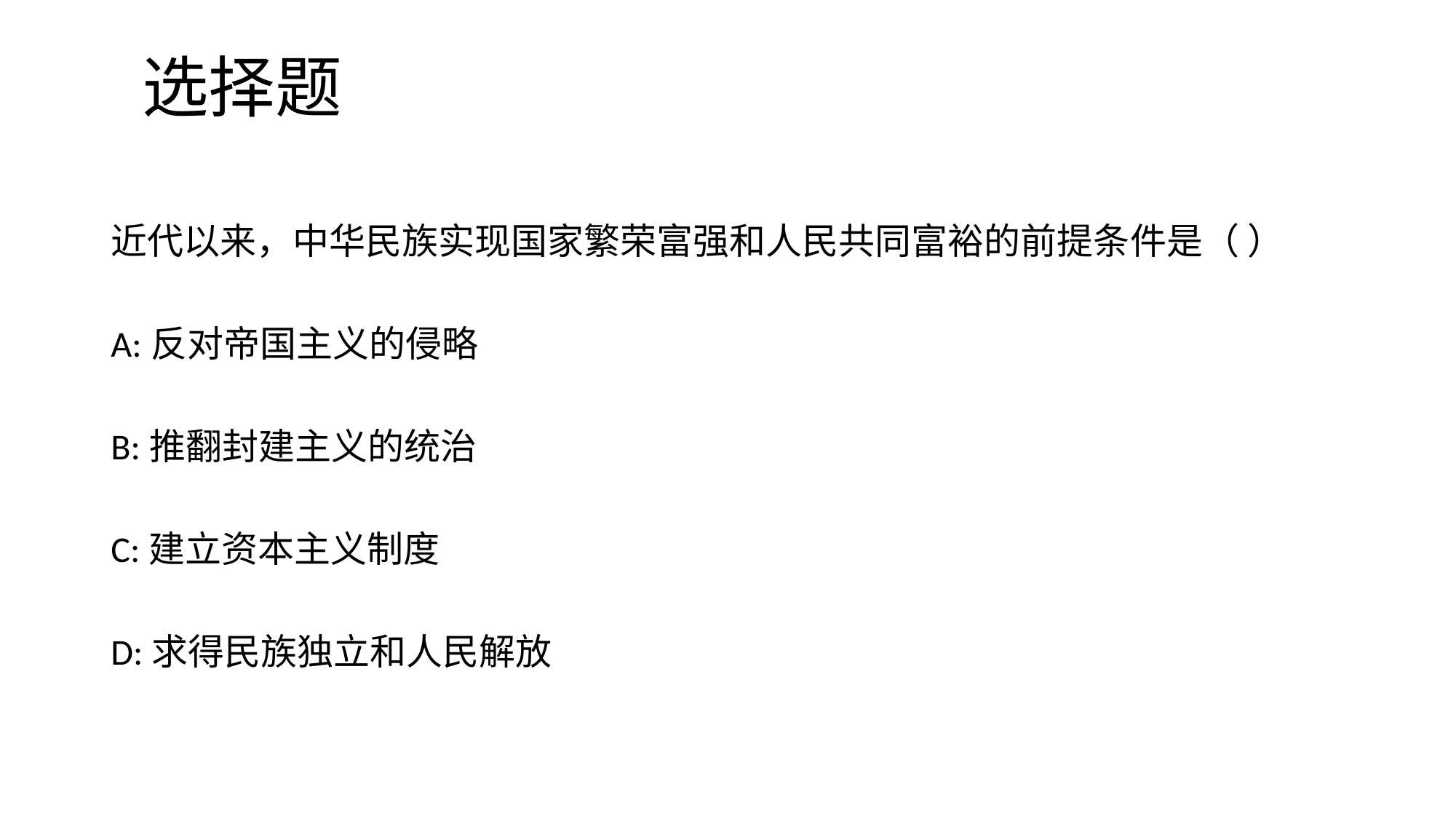

# 选择题
近代以来，中华民族实现国家繁荣富强和人民共同富裕的前提条件是（ ）
A:反对帝国主义的侵略
B:推翻封建主义的统治
C:建立资本主义制度
D:求得民族独立和人民解放